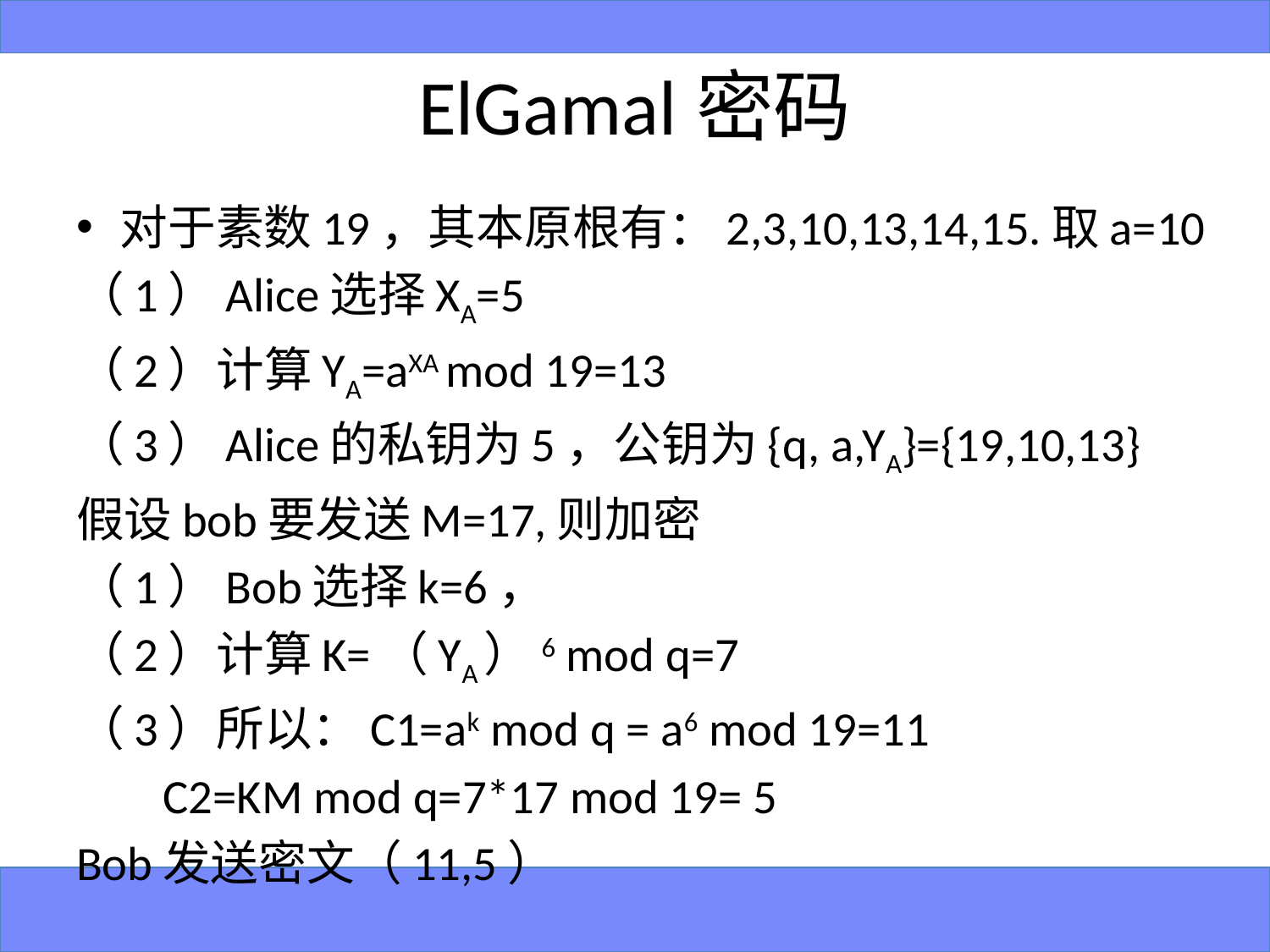

# ElGamal密码
对于素数19，其本原根有：2,3,10,13,14,15.取a=10
（1）Alice选择XA=5
（2）计算YA=aXA mod 19=13
（3）Alice的私钥为5，公钥为{q, a,YA}={19,10,13}
假设bob要发送M=17,则加密
（1）Bob选择k=6，
（2）计算K=（YA）6 mod q=7
（3）所以：C1=ak mod q = a6 mod 19=11
			    C2=KM mod q=7*17 mod 19= 5
Bob发送密文（11,5）